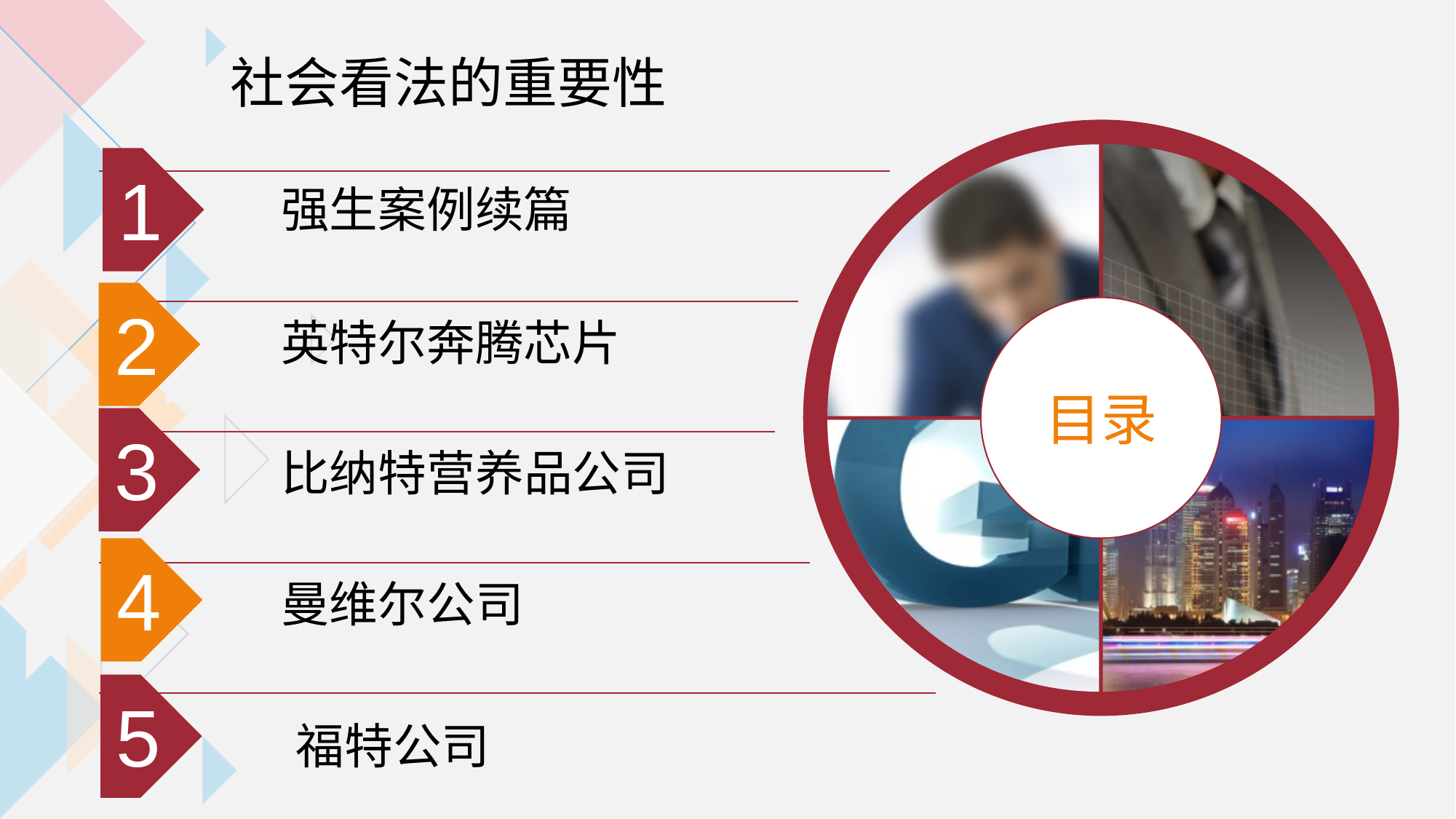

社会看法的重要性

目录
1

强生案例续篇
2

英特尔奔腾芯片
3

比纳特营养品公司
4

曼维尔公司
5

福特公司